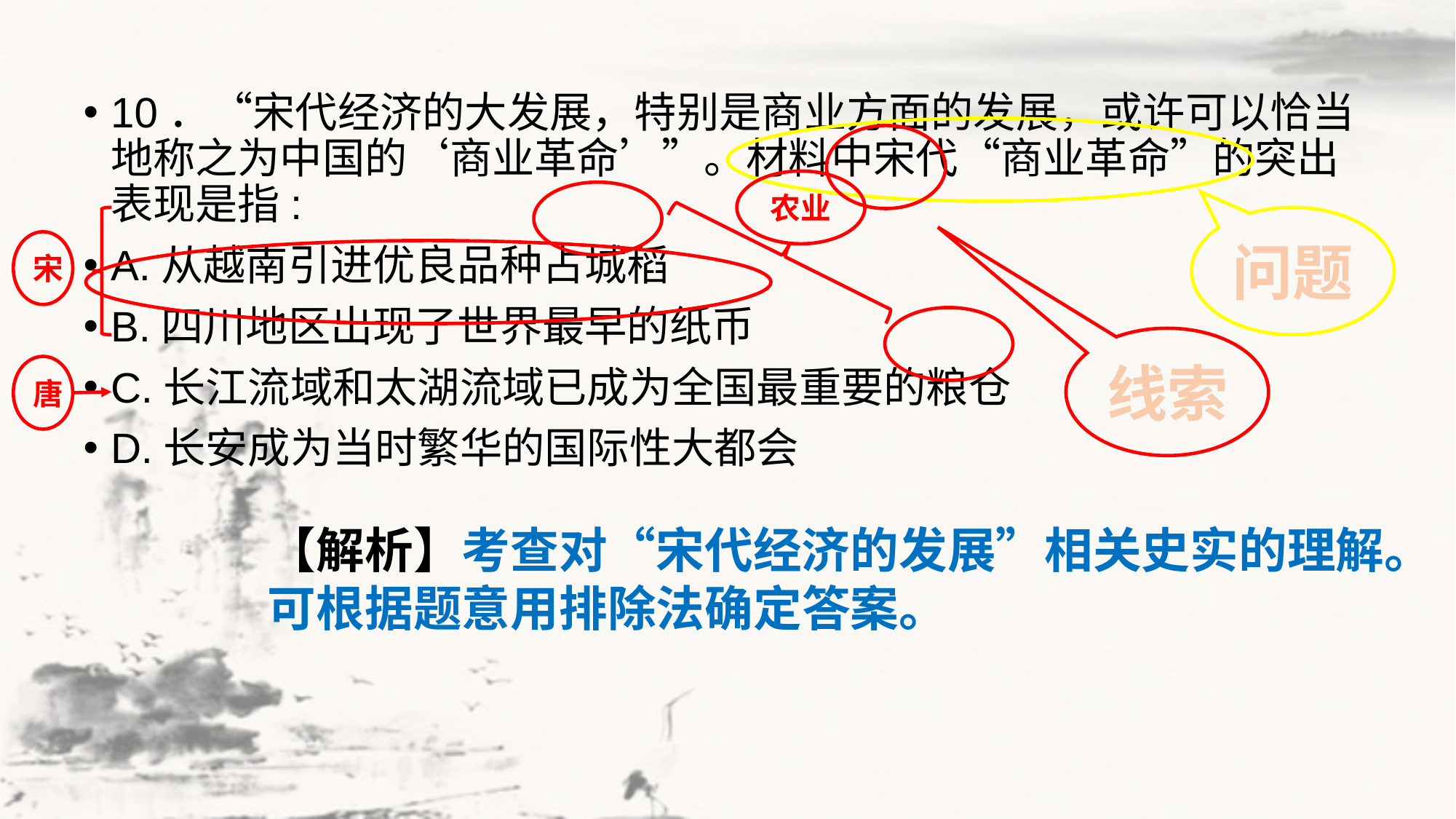

10．“宋代经济的大发展，特别是商业方面的发展，或许可以恰当地称之为中国的‘商业革命’”。材料中宋代“商业革命”的突出表现是指:
A.从越南引进优良品种占城稻
B.四川地区出现了世界最早的纸币
C.长江流域和太湖流域已成为全国最重要的粮仓
D.长安成为当时繁华的国际性大都会

农业

问题
宋

线索
唐
【解析】考查对“宋代经济的发展”相关史实的理解。可根据题意用排除法确定答案。